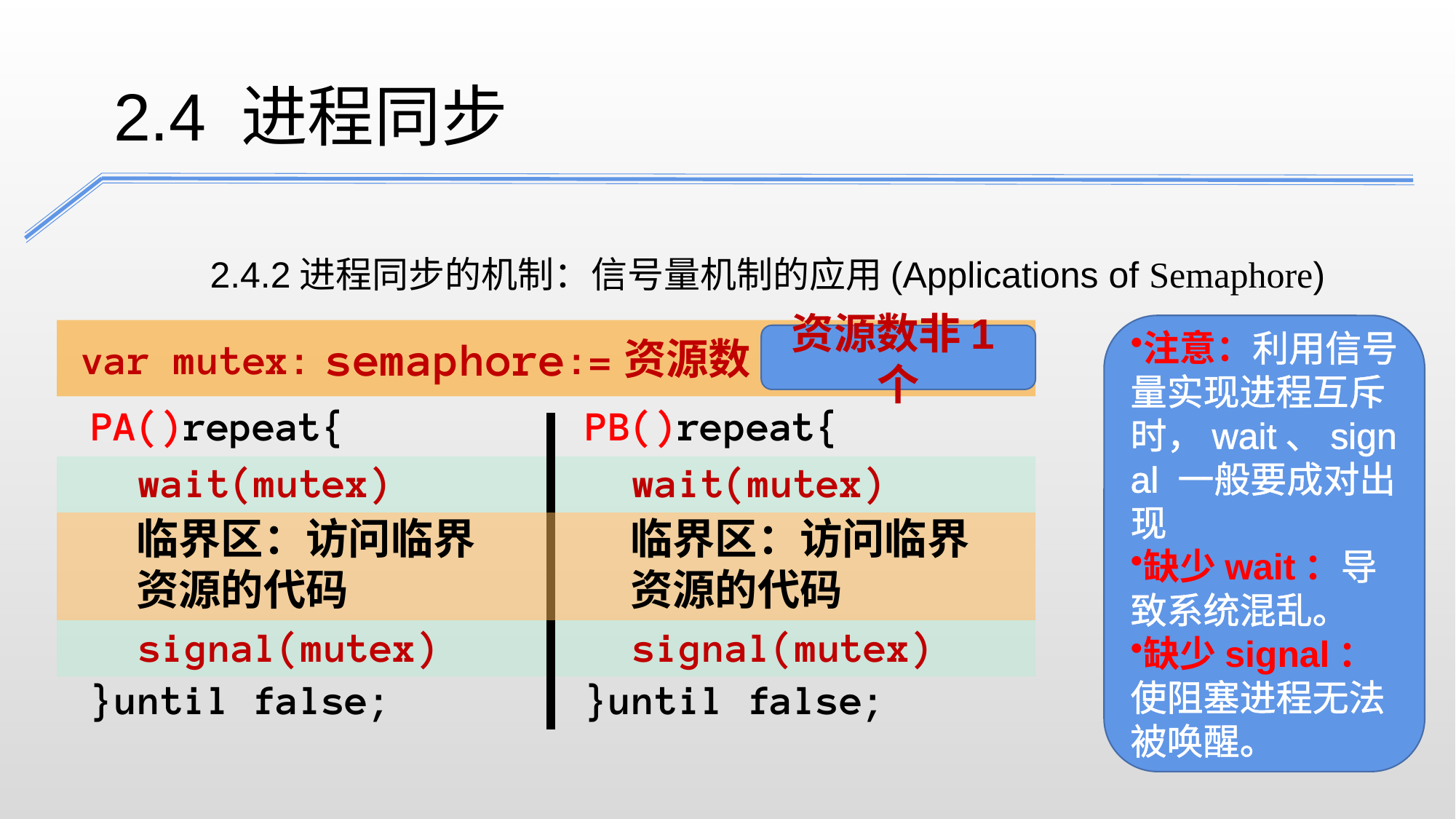

2.4 进程同步
2.4.2进程同步的机制：信号量机制的应用(Applications of Semaphore)
注意：利用信号量实现进程互斥时，wait、signal 一般要成对出现
缺少wait：导致系统混乱。
缺少signal：使阻塞进程无法被唤醒。

semaphore
资源数非1个
var mutex:           :=资源数;
PA()repeat{
PB()repeat{
wait(mutex)
wait(mutex)

临界区：访问临界资源的代码
临界区：访问临界资源的代码

signal(mutex)
signal(mutex)

}until false;
}until false;